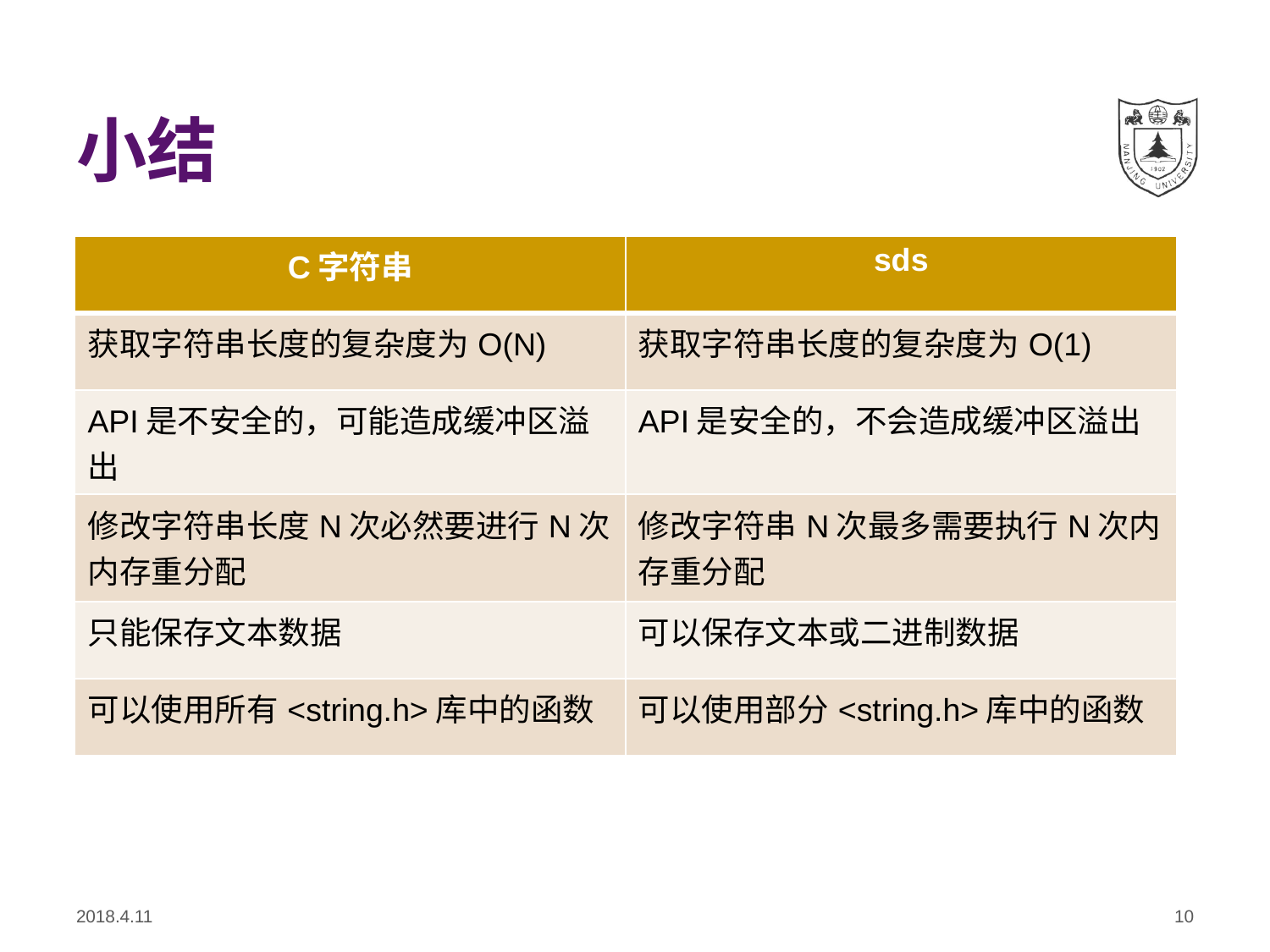

# 小结
| C字符串 | sds |
| --- | --- |
| 获取字符串长度的复杂度为O(N) | 获取字符串长度的复杂度为O(1) |
| API是不安全的，可能造成缓冲区溢出 | API是安全的，不会造成缓冲区溢出 |
| 修改字符串长度N次必然要进行N次内存重分配 | 修改字符串N次最多需要执行N次内存重分配 |
| 只能保存文本数据 | 可以保存文本或二进制数据 |
| 可以使用所有<string.h>库中的函数 | 可以使用部分<string.h>库中的函数 |
2018.4.11

10